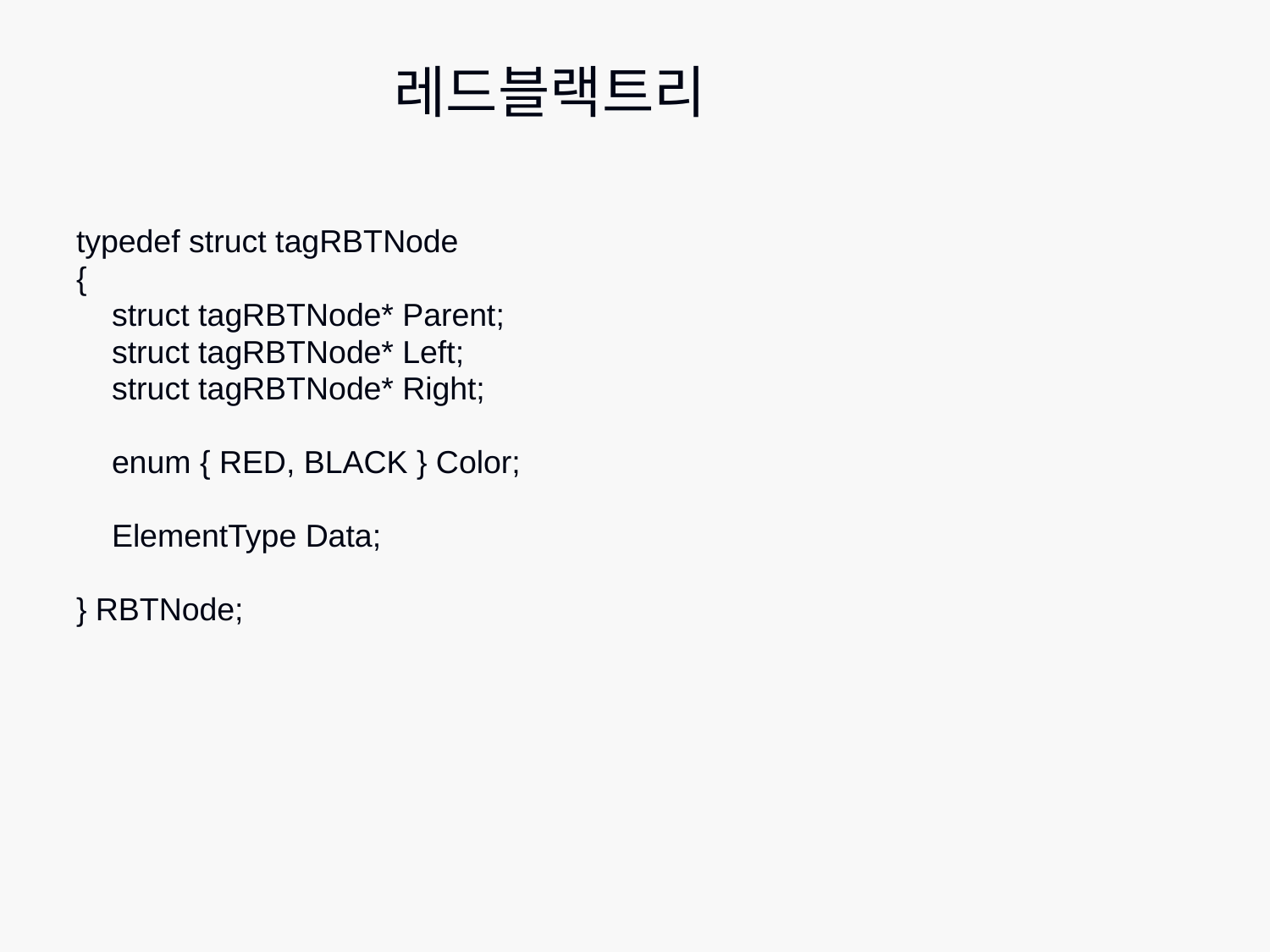

# 레드블랙트리
typedef struct tagRBTNode
{
    struct tagRBTNode* Parent;
    struct tagRBTNode* Left;
    struct tagRBTNode* Right;

    enum { RED, BLACK } Color;

    ElementType Data;

} RBTNode;